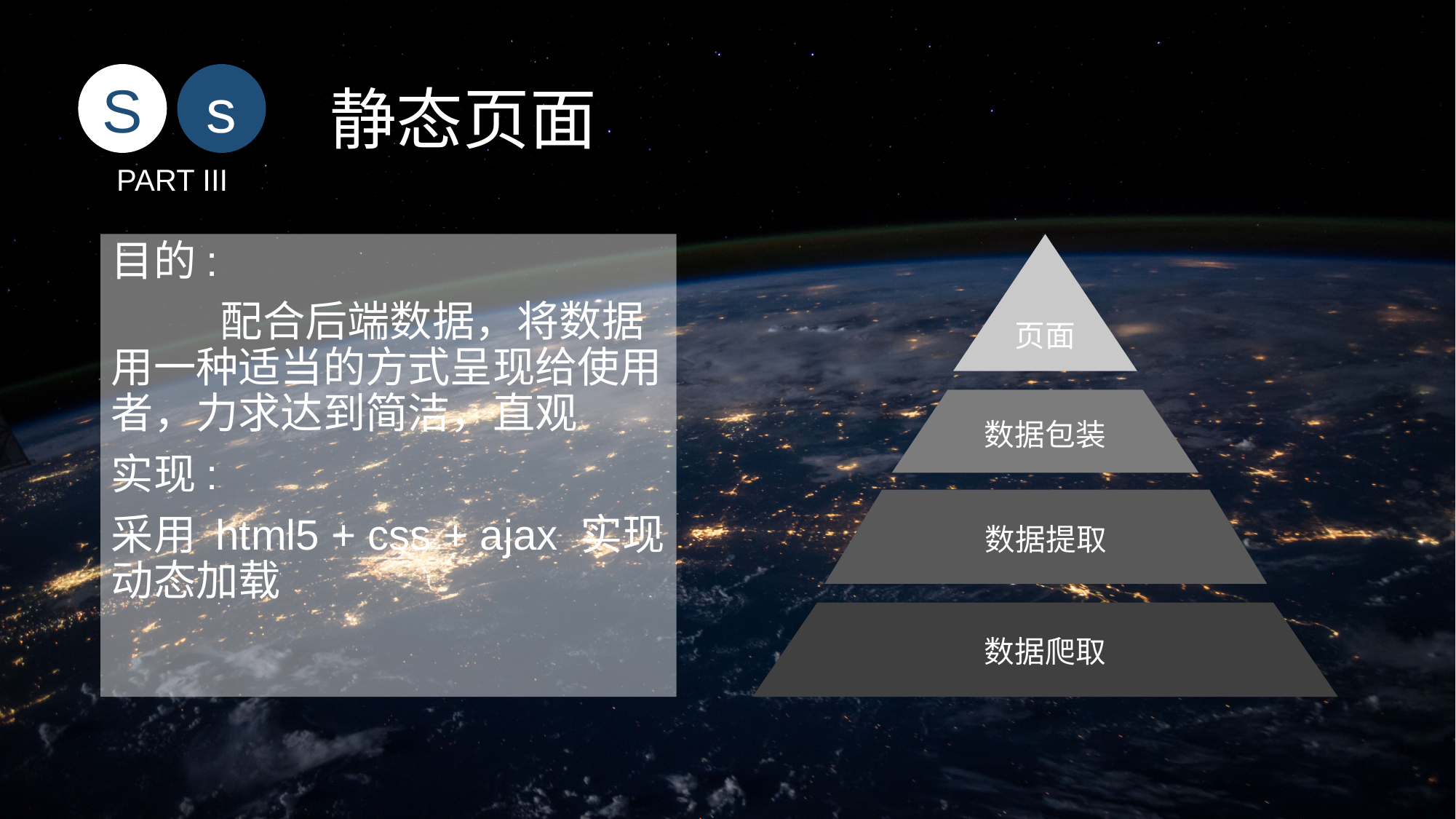

S
s
静态页面
PART III
页面
目的:
	配合后端数据，将数据用一种适当的方式呈现给使用者，力求达到简洁，直观
实现:
采用 html5 + css + ajax 实现动态加载

数据包装
数据提取
数据爬取